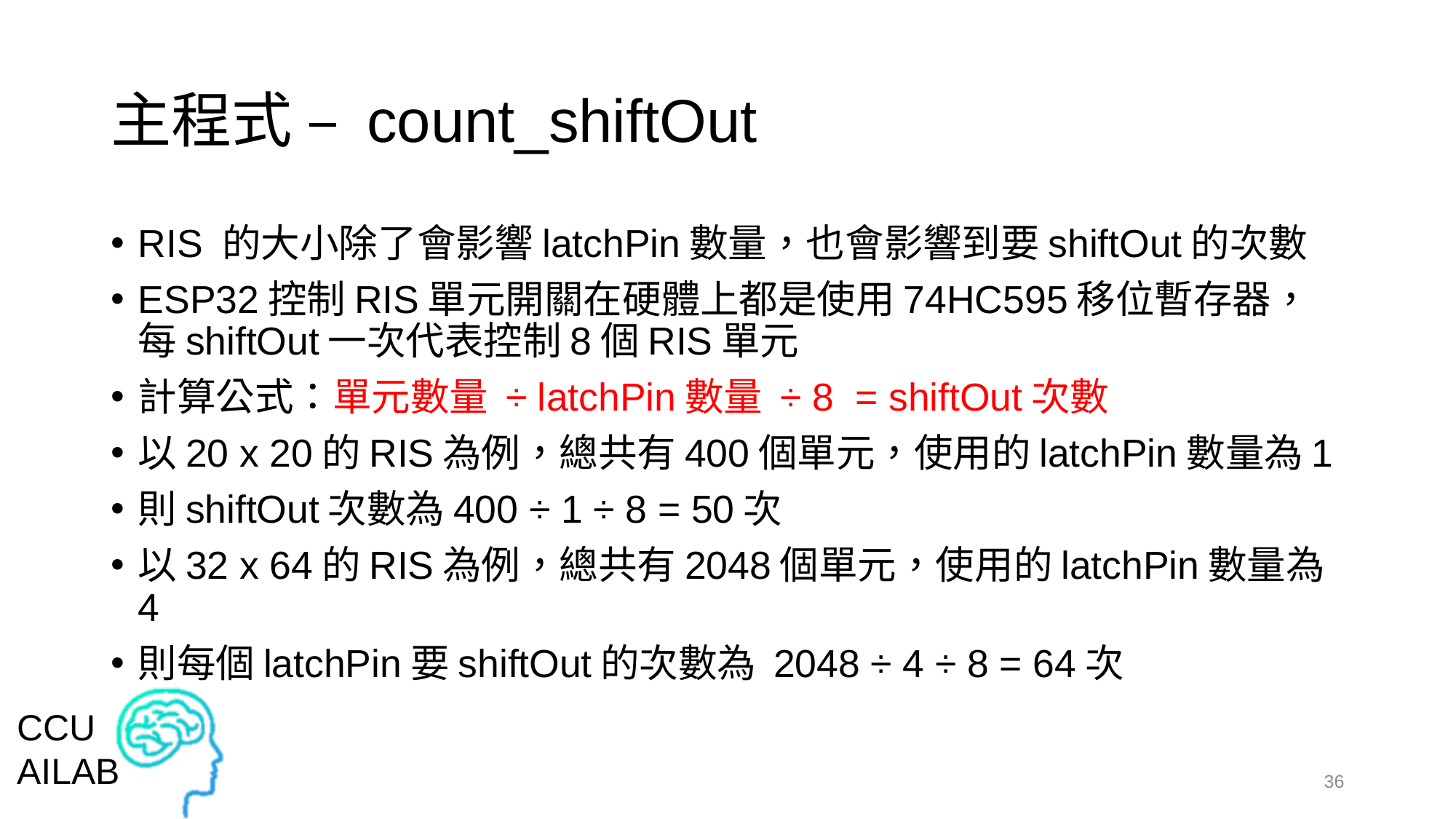

# 主程式 – count_shiftOut
RIS 的大小除了會影響latchPin數量，也會影響到要shiftOut的次數
ESP32控制RIS單元開關在硬體上都是使用74HC595移位暫存器，每shiftOut一次代表控制8個RIS單元
計算公式：單元數量 ÷ latchPin數量 ÷ 8  = shiftOut次數
以20 x 20的RIS為例，總共有400個單元，使用的latchPin數量為1
則shiftOut次數為400 ÷ 1 ÷ 8 = 50次
以32 x 64的RIS為例，總共有2048個單元，使用的latchPin數量為4
則每個latchPin要shiftOut的次數為 2048 ÷ 4 ÷ 8 = 64次
36